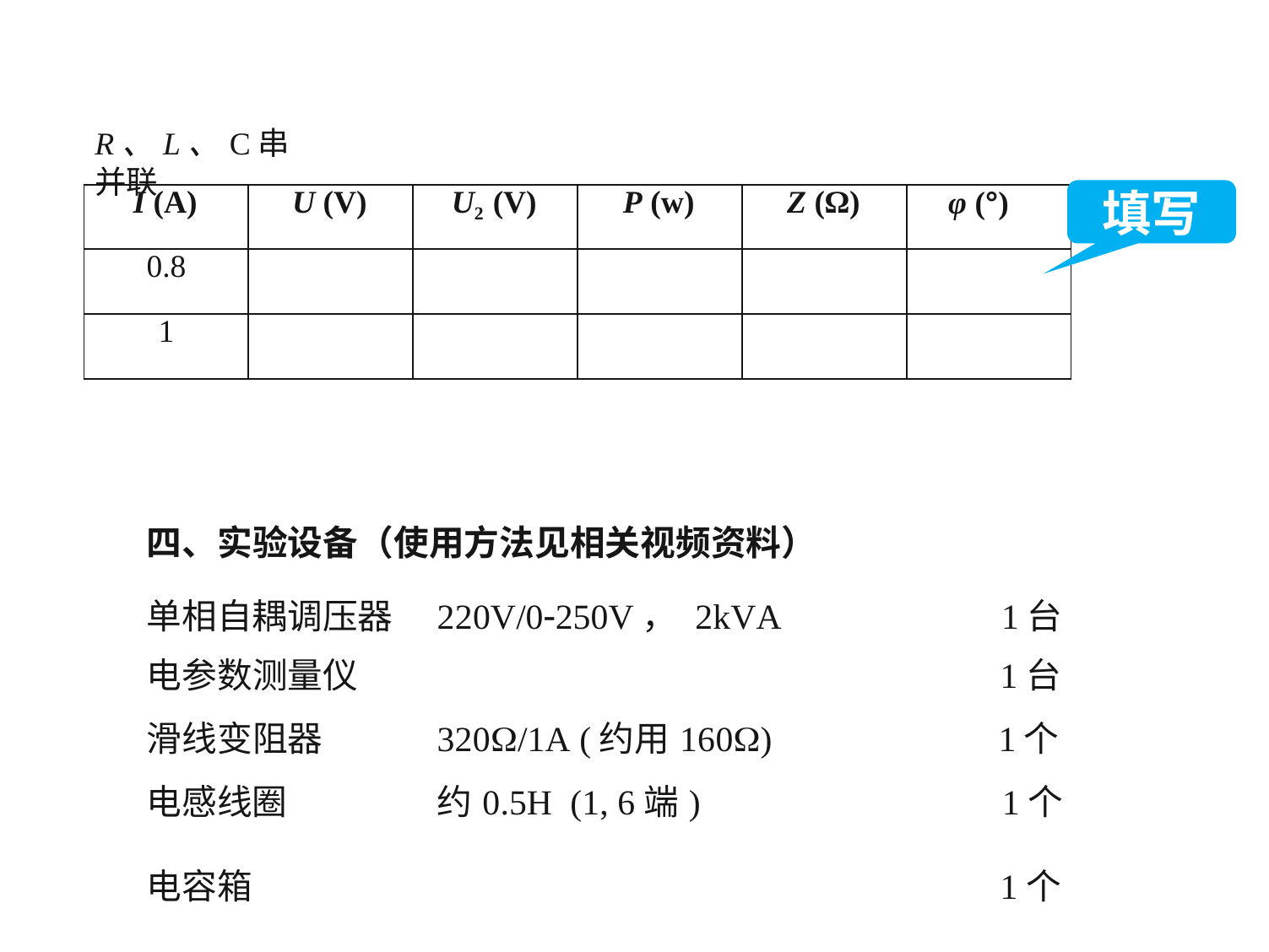

# R、L、C串并联
填写
| I (A) | U (V) | U2 (V) | P (w) | Z (Ω) | φ (°) |
| --- | --- | --- | --- | --- | --- |
| 0.8 |  |  |  |  |  |
| 1 |  |  |  |  |  |
四、实验设备（使用方法见相关视频资料）
| 单相自耦调压器 | 220V/0−250V， 2kVA | 1台 |
| --- | --- | --- |
| 电参数测量仪 |  | 1台 |
| 滑线变阻器 | 320Ω/1A (约用160Ω) | 1个 |
| 电感线圈 | 约0.5H (1, 6端) | 1个 |
| 电容箱 |  | 1个 |